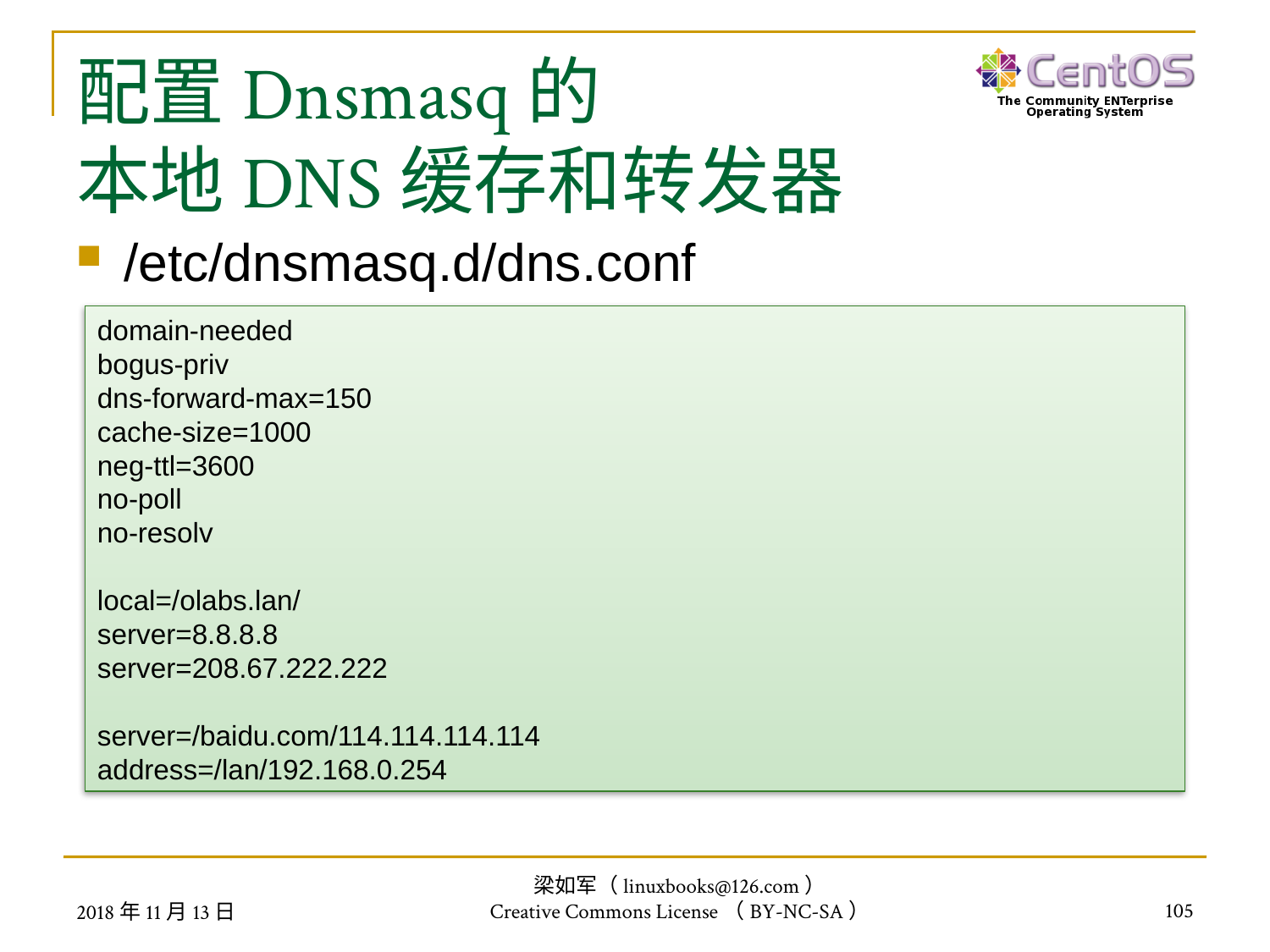

# 配置Dnsmasq的 本地DNS缓存和转发器
/etc/dnsmasq.d/dns.conf
domain-needed
bogus-priv
dns-forward-max=150
cache-size=1000
neg-ttl=3600
no-poll
no-resolv

local=/olabs.lan/
server=8.8.8.8
server=208.67.222.222

server=/baidu.com/114.114.114.114
address=/lan/192.168.0.254
梁如军（linuxbooks@126.com）
Creative Commons License（BY-NC-SA）
2018年11月13日
105